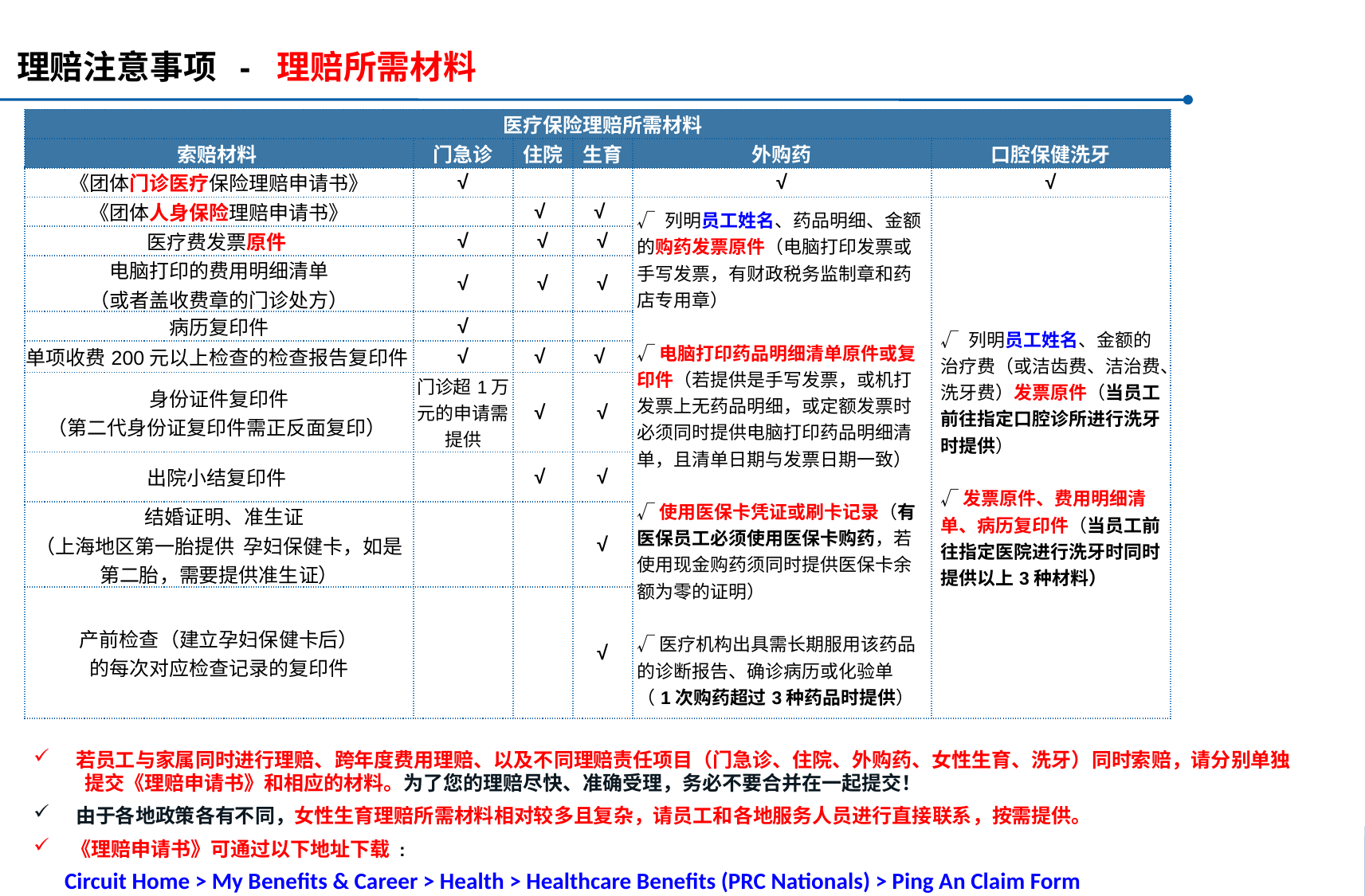

理赔注意事项  -  理赔所需材料
| 医疗保险理赔所需材料 |  |  |  |  |  |
| --- | --- | --- | --- | --- | --- |
| 索赔材料 | 门急诊 | 住院 | 生育 | 外购药 | 口腔保健洗牙 |
| 《团体门诊医疗保险理赔申请书》 | √ |  |  | √ | √ |
| 《团体人身保险理赔申请书》 |  | √ | √ | √ 列明员工姓名、药品明细、金额的购药发票原件（电脑打印发票或手写发票，有财政税务监制章和药店专用章） √ 电脑打印药品明细清单原件或复印件（若提供是手写发票，或机打发票上无药品明细，或定额发票时必须同时提供电脑打印药品明细清单，且清单日期与发票日期一致） √ 使用医保卡凭证或刷卡记录（有医保员工必须使用医保卡购药，若使用现金购药须同时提供医保卡余额为零的证明） √ 医疗机构出具需长期服用该药品的诊断报告、确诊病历或化验单 （1次购药超过3种药品时提供） | √ 列明员工姓名、金额的治疗费（或洁齿费、洁治费、洗牙费）发票原件（当员工前往指定口腔诊所进行洗牙时提供） √ 发票原件、费用明细清单、病历复印件（当员工前往指定医院进行洗牙时同时提供以上3种材料） |
| 医疗费发票原件 | √ | √ | √ |  |  |
| 电脑打印的费用明细清单 （或者盖收费章的门诊处方） | √ | √ | √ |  |  |
| 病历复印件 | √ |  |  |  |  |
| 单项收费200元以上检查的检查报告复印件 | √ | √ | √ |  |  |
| 身份证件复印件 （第二代身份证复印件需正反面复印） | 门诊超1万元的申请需提供 | √ | √ |  |  |
| 出院小结复印件 |  | √ | √ |  |  |
| 结婚证明、准生证 （上海地区第一胎提供 孕妇保健卡，如是第二胎，需要提供准生证） |  |  | √ |  |  |
| 产前检查（建立孕妇保健卡后） 的每次对应检查记录的复印件 |  |  | √ |  |  |
  若员工与家属同时进行理赔、跨年度费用理赔、以及不同理赔责任项目（门急诊、住院、外购药、女性生育、洗牙）同时索赔，请分别单独
     提交《理赔申请书》和相应的材料。为了您的理赔尽快、准确受理，务必不要合并在一起提交！
  由于各地政策各有不同，女性生育理赔所需材料相对较多且复杂，请员工和各地服务人员进行直接联系，按需提供。
 《理赔申请书》可通过以下地址下载 :
      Circuit Home > My Benefits & Career > Health > Healthcare Benefits (PRC Nationals) > Ping An Claim Form